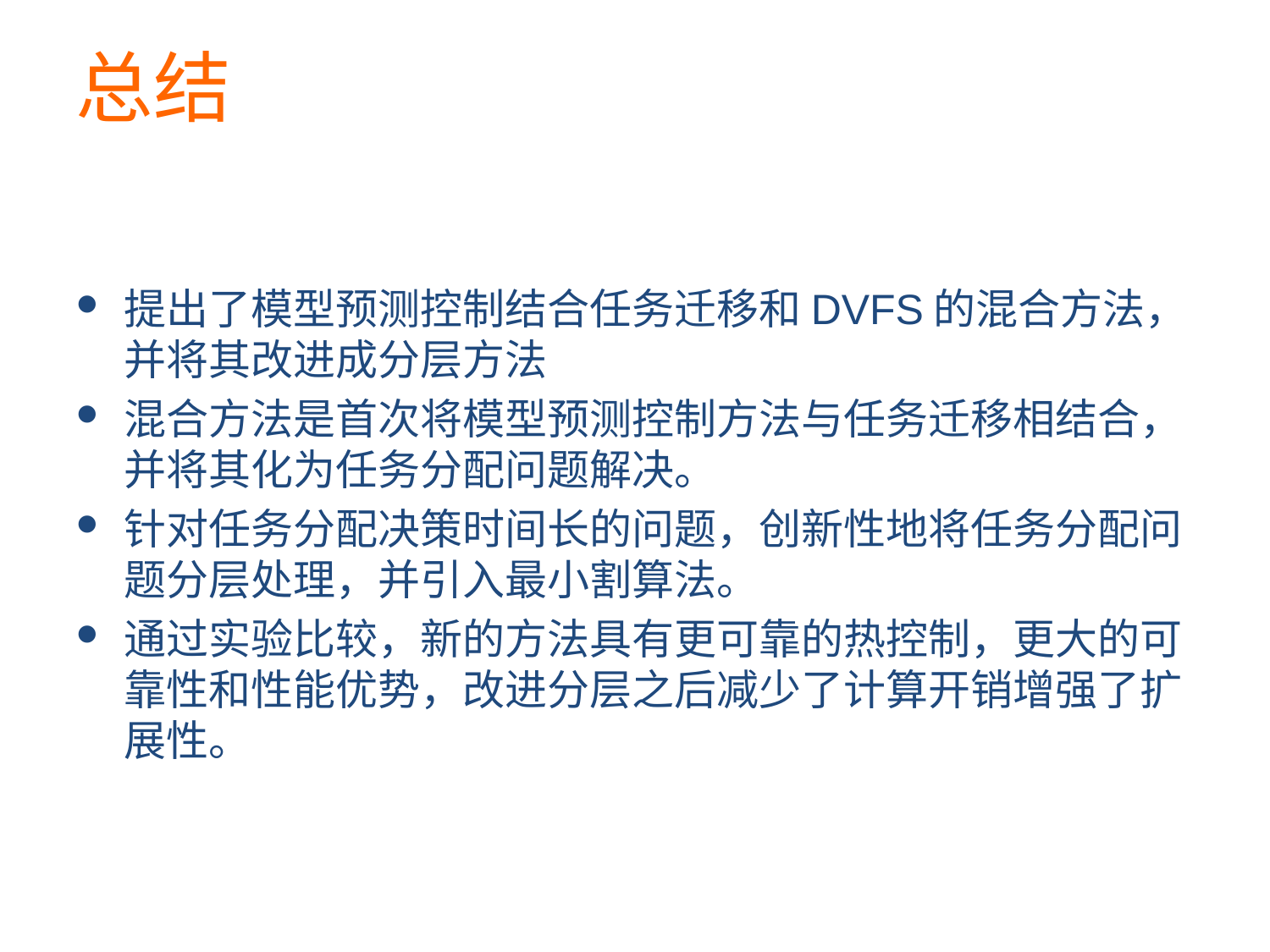

总结

提出了模型预测控制结合任务迁移和DVFS的混合方法，并将其改进成分层方法
混合方法是首次将模型预测控制方法与任务迁移相结合，并将其化为任务分配问题解决。
针对任务分配决策时间长的问题，创新性地将任务分配问题分层处理，并引入最小割算法。
通过实验比较，新的方法具有更可靠的热控制，更大的可靠性和性能优势，改进分层之后减少了计算开销增强了扩展性。